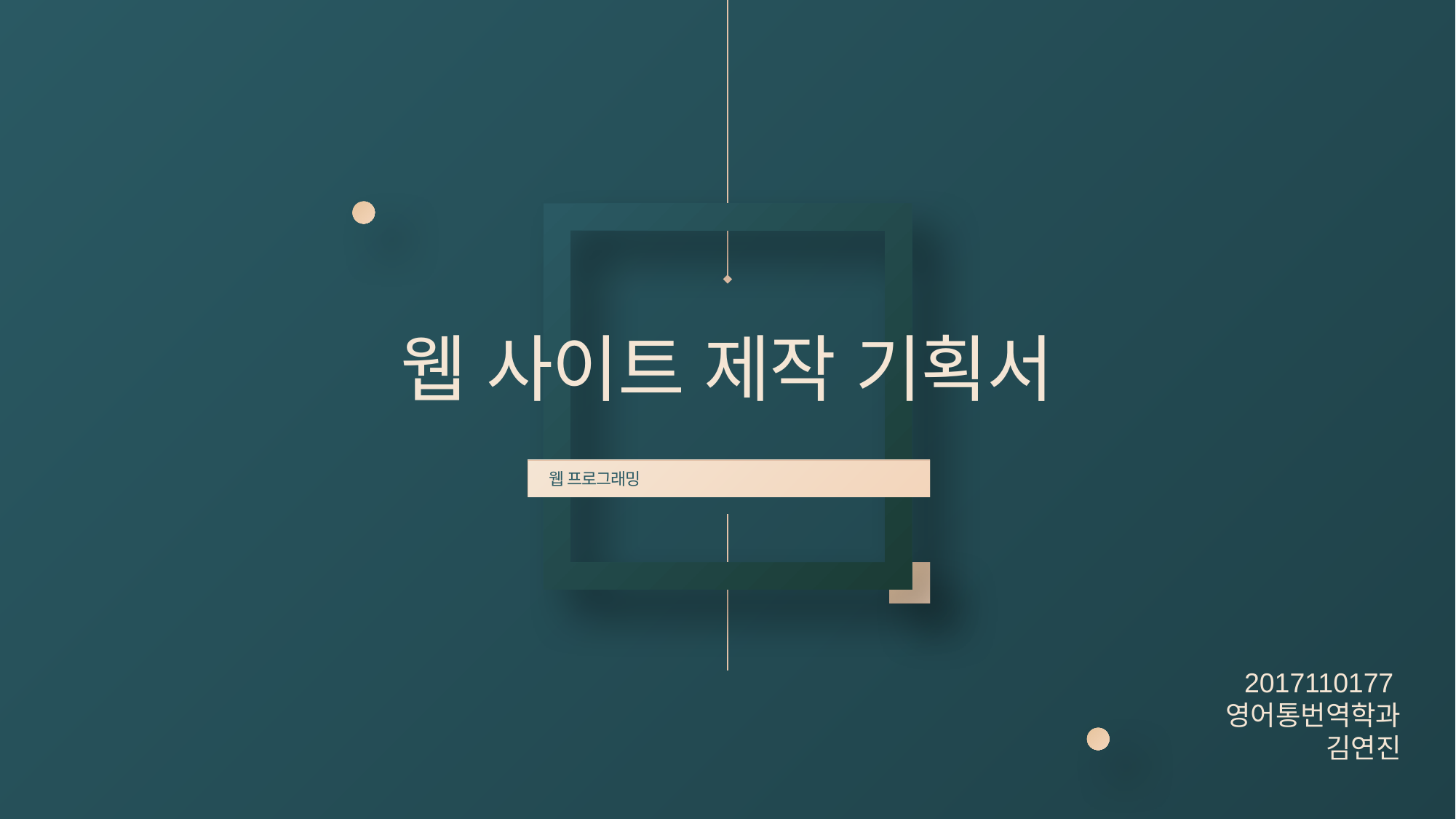

# 웹 사이트 제작 기획서
웹 프로그래밍

2017110177
영어통번역학과
김연진